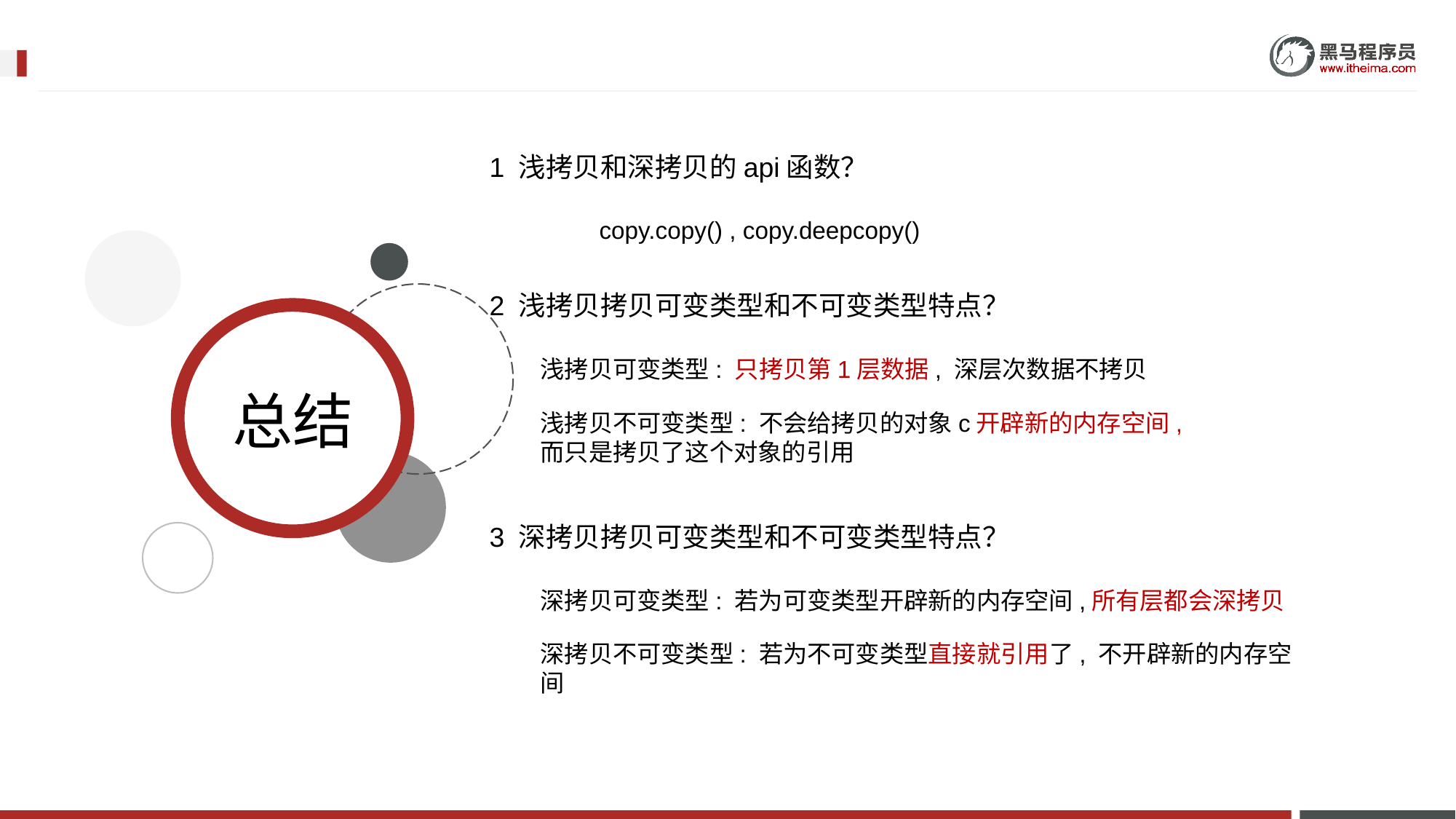

1 浅拷贝和深拷贝的api函数？
copy.copy() , copy.deepcopy()
2 浅拷贝拷贝可变类型和不可变类型特点？
浅拷贝可变类型: 只拷贝第1层数据, 深层次数据不拷贝
浅拷贝不可变类型: 不会给拷贝的对象c开辟新的内存空间,
而只是拷贝了这个对象的引用
3 深拷贝拷贝可变类型和不可变类型特点？
深拷贝可变类型: 若为可变类型开辟新的内存空间,所有层都会深拷贝
深拷贝不可变类型: 若为不可变类型直接就引用了, 不开辟新的内存空间